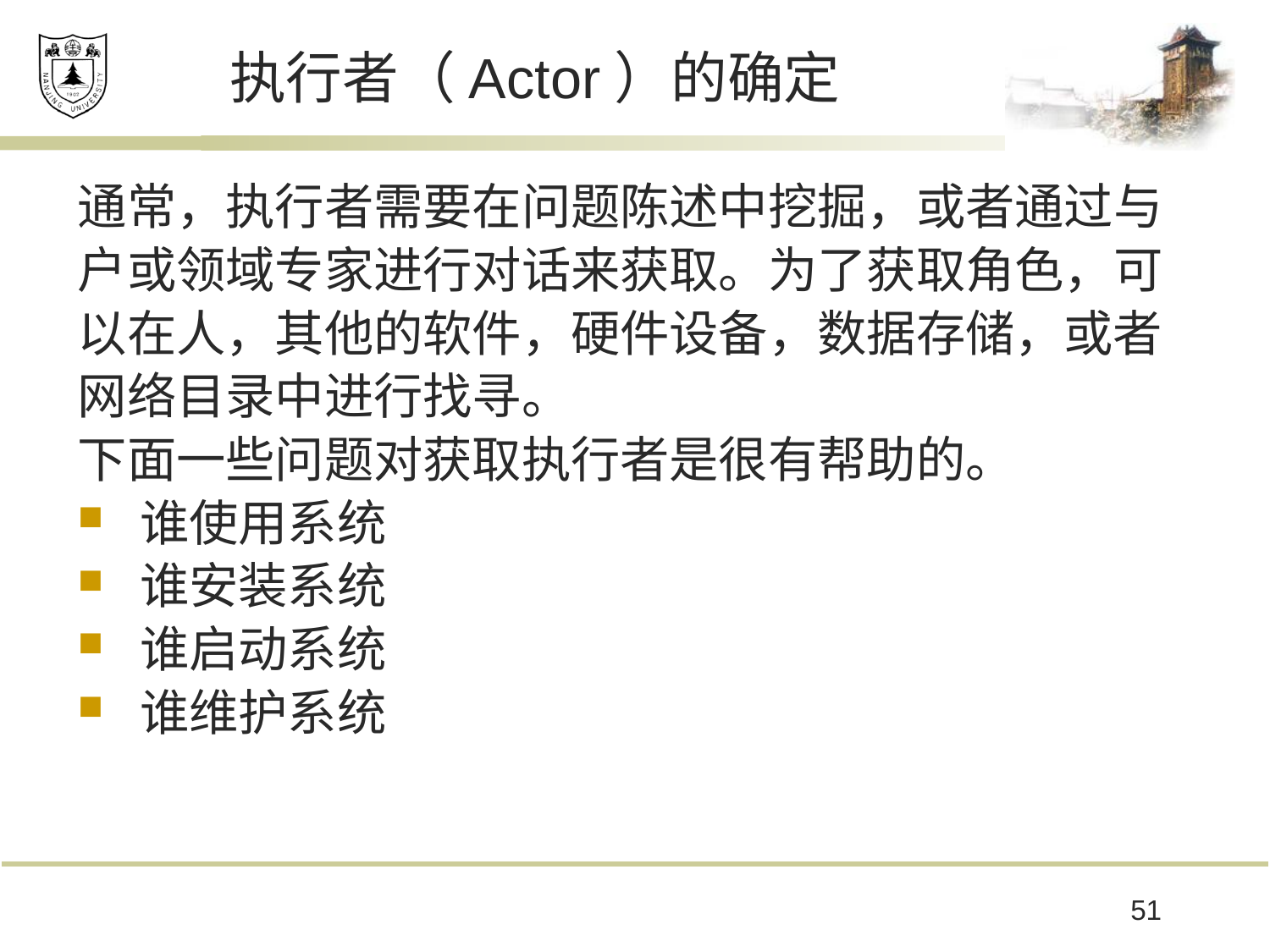

# 执行者（Actor）的确定
通常，执行者需要在问题陈述中挖掘，或者通过与
户或领域专家进行对话来获取。为了获取角色，可
以在人，其他的软件，硬件设备，数据存储，或者
网络目录中进行找寻。
下面一些问题对获取执行者是很有帮助的。
谁使用系统
谁安装系统
谁启动系统
谁维护系统
51